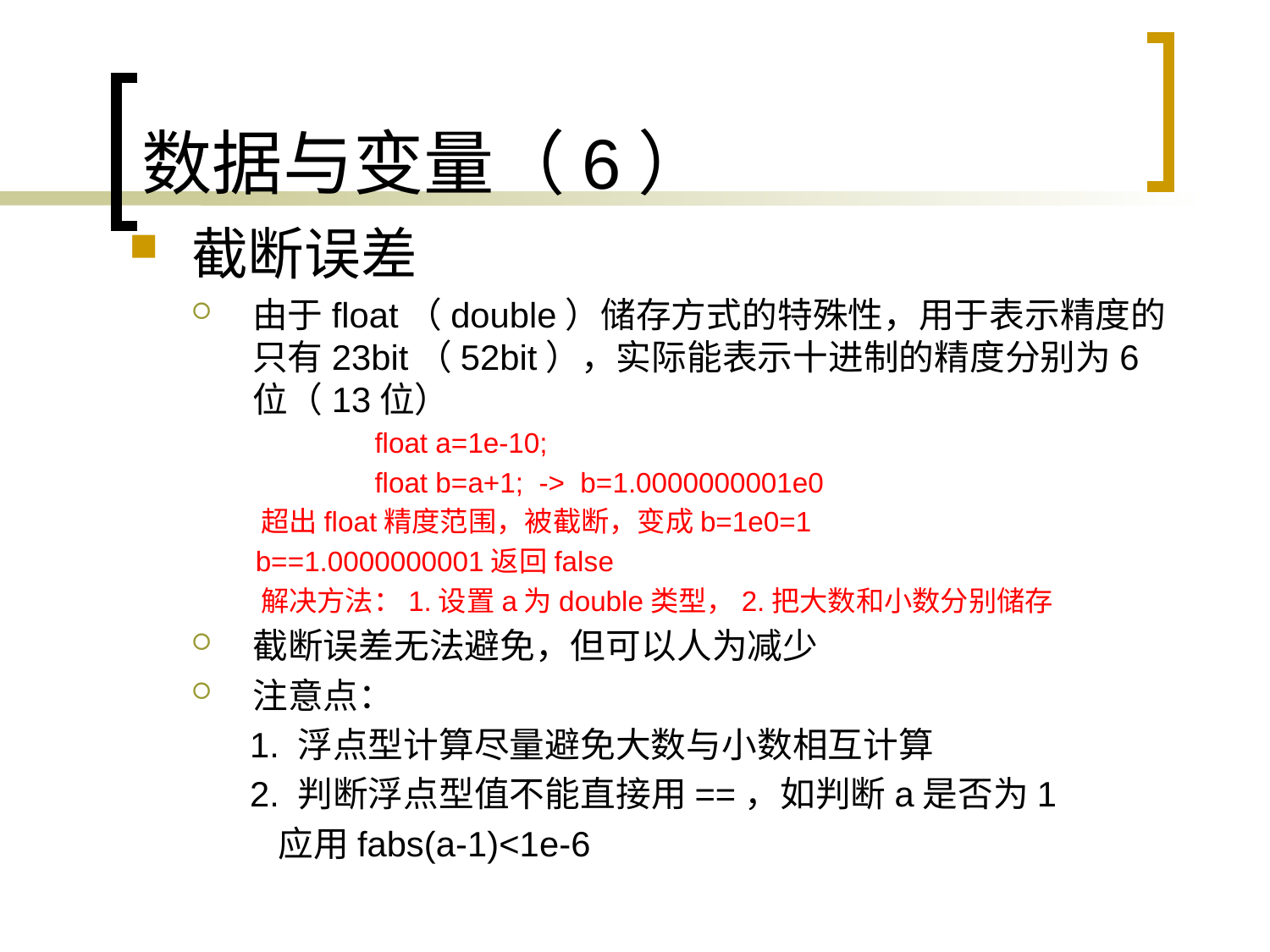

# 数据与变量（6）
截断误差
由于float（double）储存方式的特殊性，用于表示精度的只有23bit（52bit），实际能表示十进制的精度分别为6位（13位）
	float a=1e-10;
	float b=a+1;  ->  b=1.0000000001e0
 超出float精度范围，被截断，变成b=1e0=1
 b==1.0000000001返回false
 解决方法：1.设置a为double类型，2.把大数和小数分别储存
截断误差无法避免，但可以人为减少
注意点：
      1. 浮点型计算尽量避免大数与小数相互计算
      2. 判断浮点型值不能直接用==，如判断a是否为1
          应用fabs(a-1)<1e-6